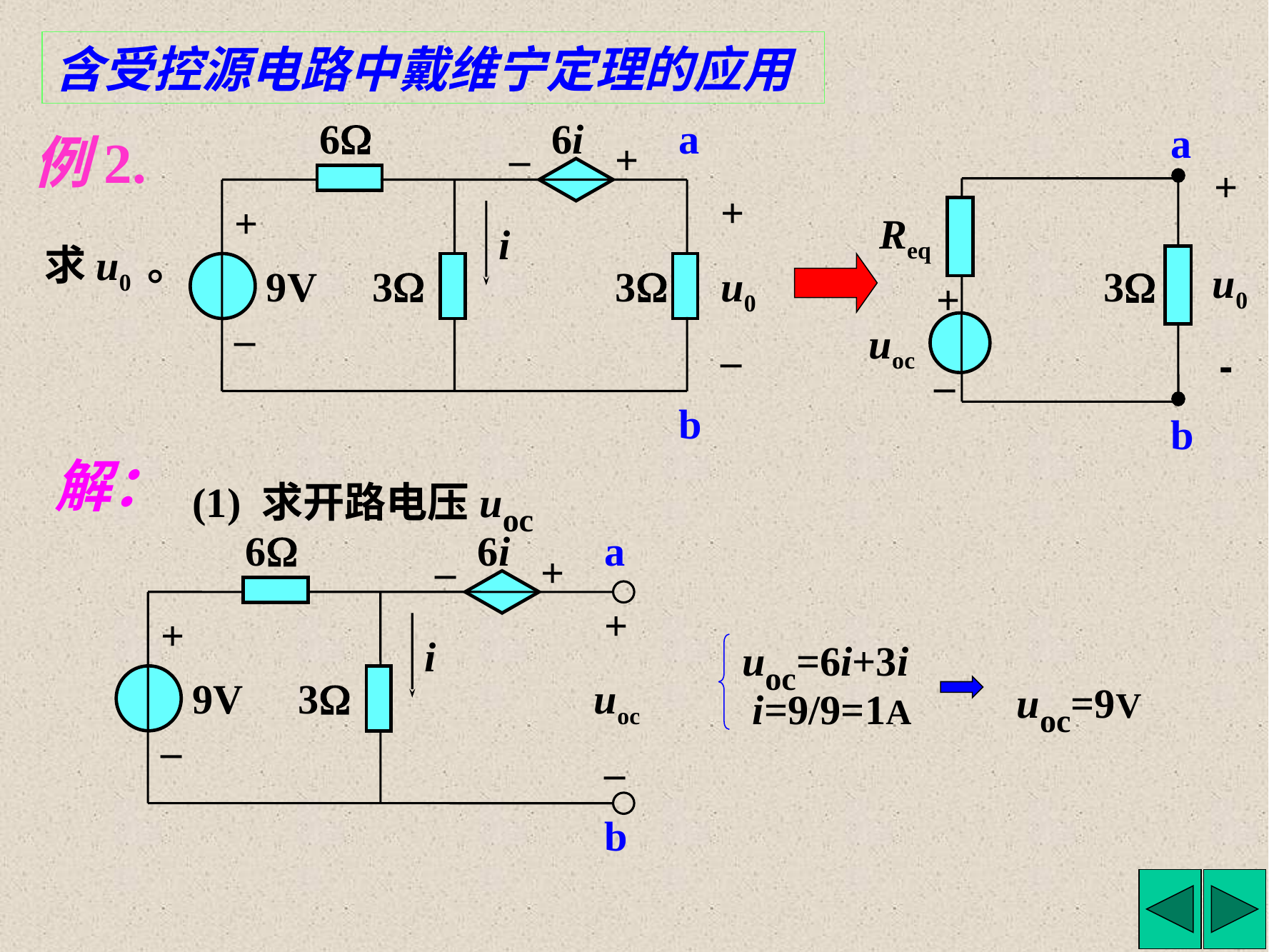

含受控源电路中戴维宁定理的应用
6Ω
6i
a
–
+

+
+

i

9V
3Ω
3Ω
u0

–

–

b
a
+

Req

u0
3Ω
+

uoc

-
–

b
例2.
求u0 。

解：
(1) 求开路电压uoc
6Ω
6i
a
–
+

+
+

i

9V
3Ω
uoc

–
–

b
uoc=6i+3i

uoc=9V
i=9/9=1A